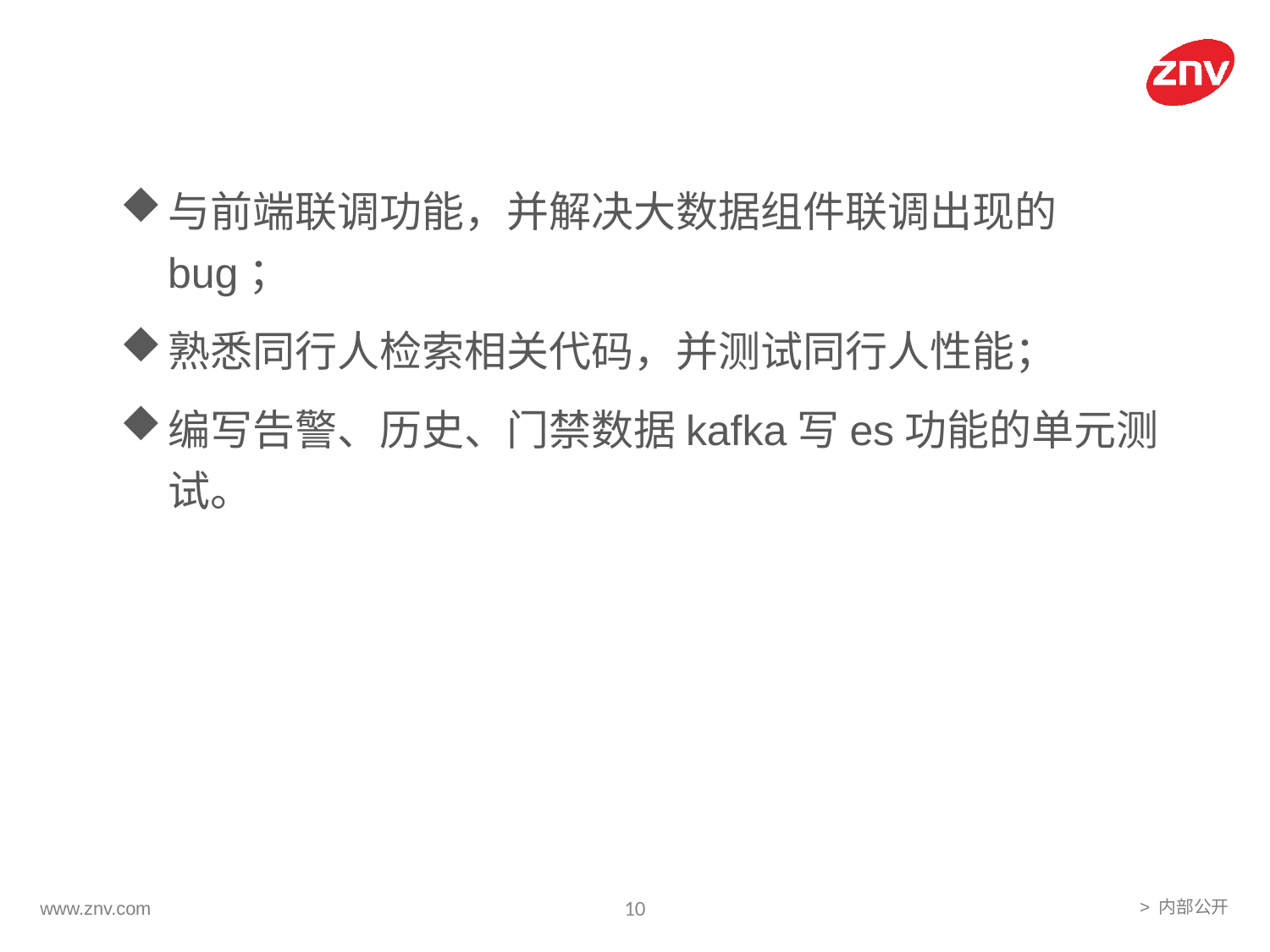

与前端联调功能，并解决大数据组件联调出现的bug；
熟悉同行人检索相关代码，并测试同行人性能；
编写告警、历史、门禁数据kafka写es功能的单元测试。
10